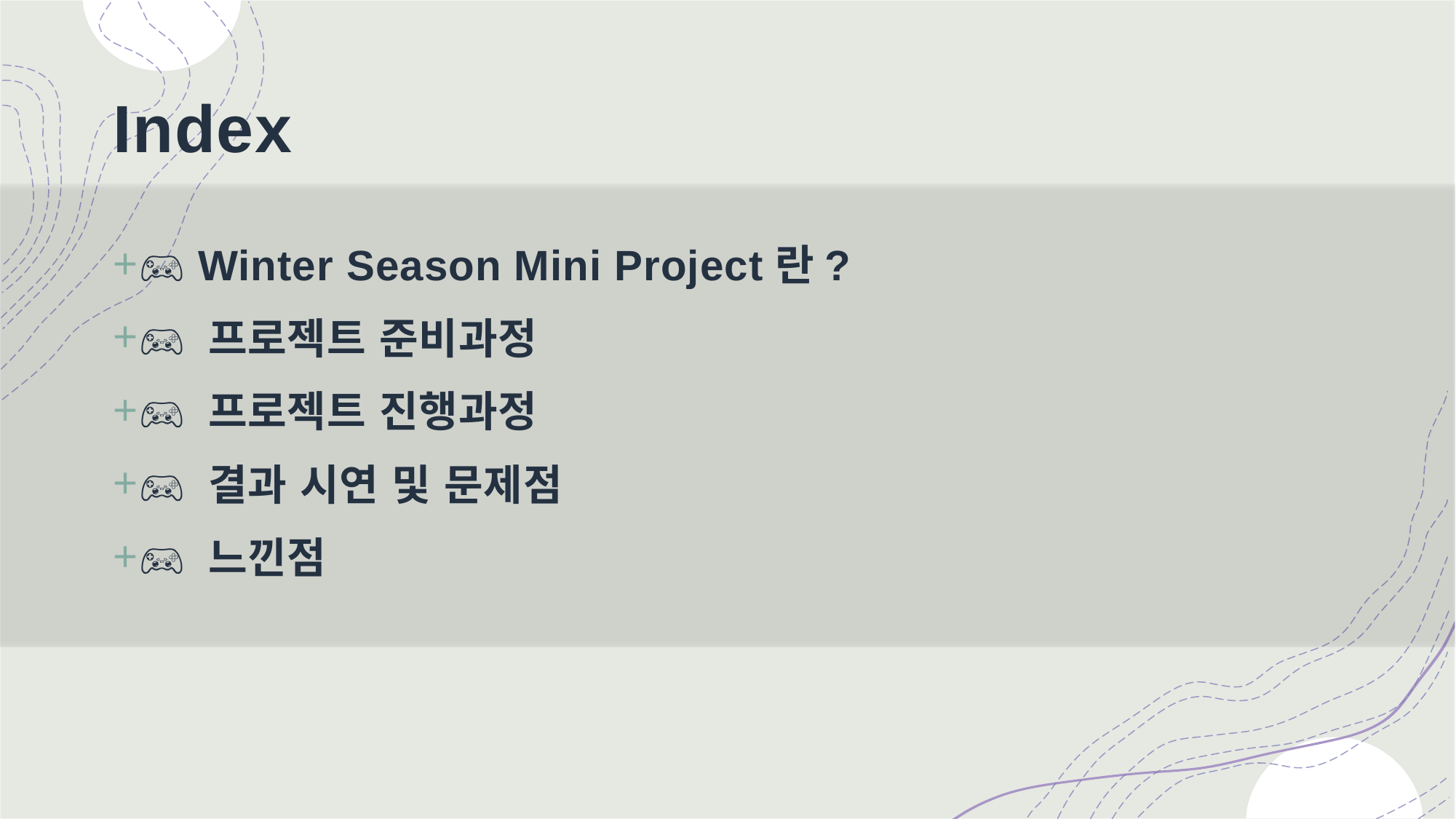

# Index

🎮 Winter Season Mini Project란?
🎮 프로젝트 준비과정
🎮 프로젝트 진행과정
🎮 결과 시연 및 문제점
🎮 느낀점